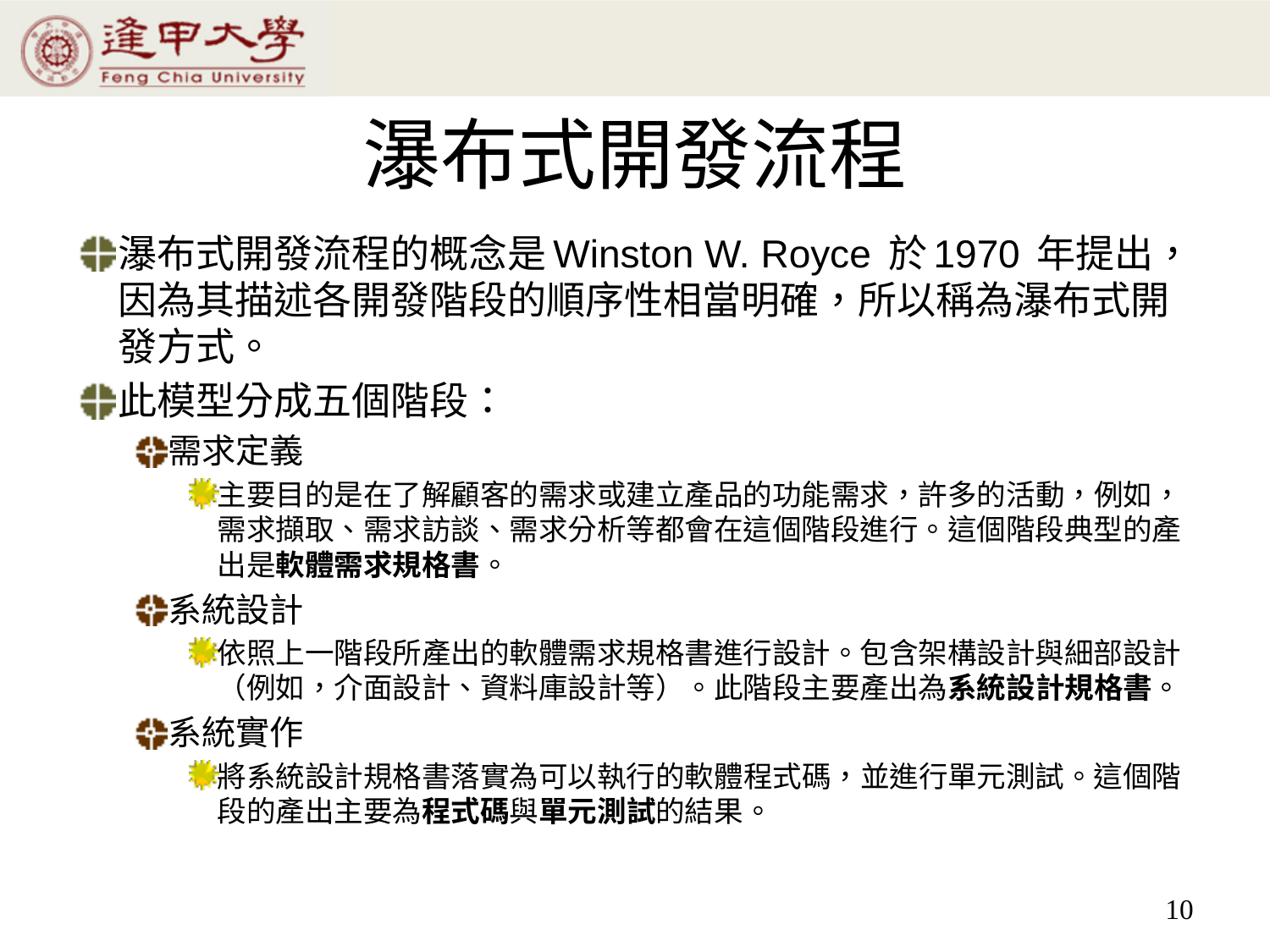

# 瀑布式開發流程
瀑布式開發流程的概念是Winston W. Royce 於1970 年提出，因為其描述各開發階段的順序性相當明確，所以稱為瀑布式開發方式。
此模型分成五個階段：
需求定義
主要目的是在了解顧客的需求或建立產品的功能需求，許多的活動，例如，需求擷取、需求訪談、需求分析等都會在這個階段進行。這個階段典型的產出是軟體需求規格書。
系統設計
依照上一階段所產出的軟體需求規格書進行設計。包含架構設計與細部設計（例如，介面設計、資料庫設計等）。此階段主要產出為系統設計規格書。
系統實作
將系統設計規格書落實為可以執行的軟體程式碼，並進行單元測試。這個階段的產出主要為程式碼與單元測試的結果。

10